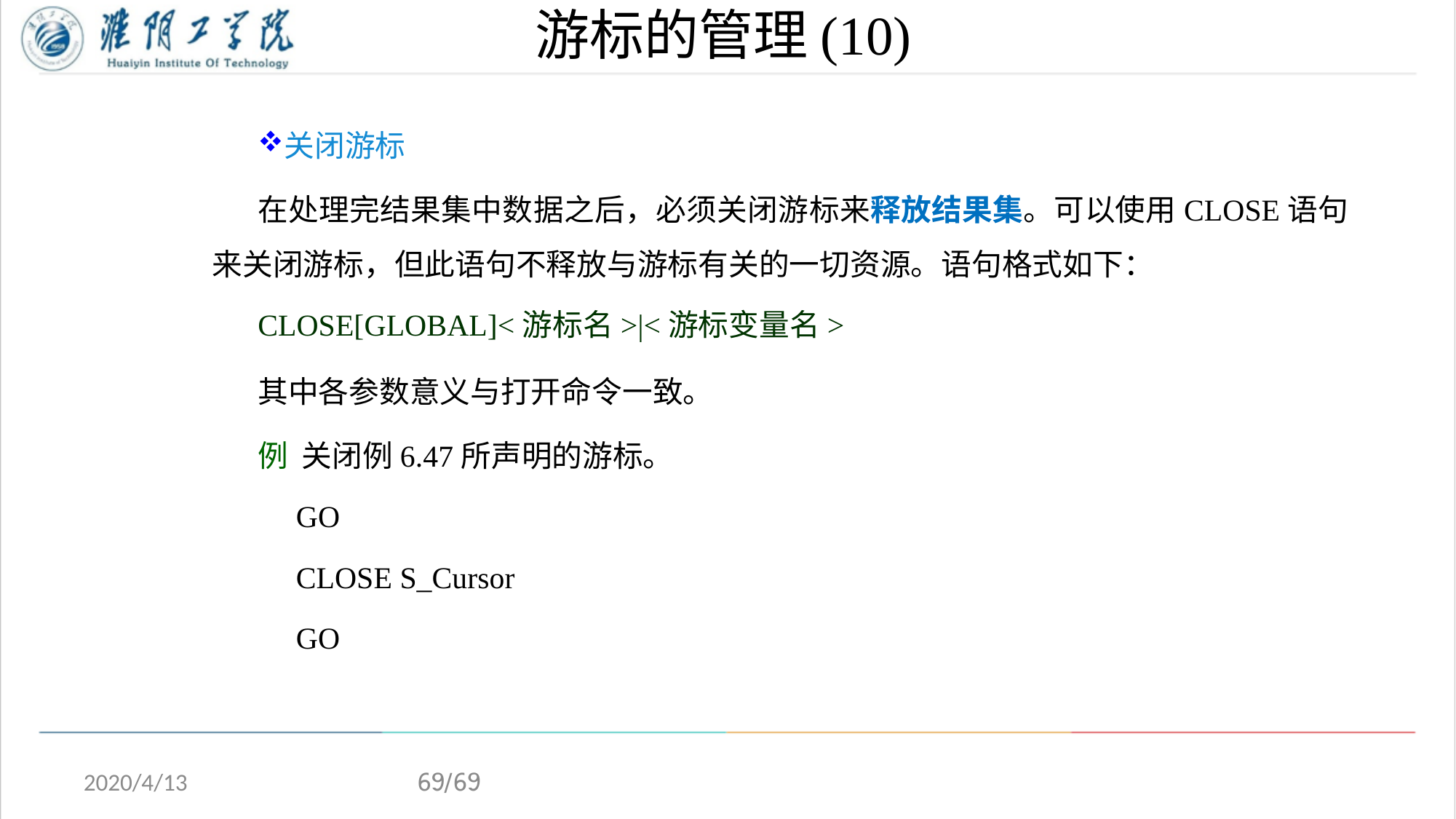

# 游标的管理(10)
关闭游标
在处理完结果集中数据之后，必须关闭游标来释放结果集。可以使用CLOSE语句来关闭游标，但此语句不释放与游标有关的一切资源。语句格式如下：
CLOSE[GLOBAL]<游标名>|<游标变量名>
其中各参数意义与打开命令一致。
例  关闭例6.47所声明的游标。
     GO
     CLOSE S_Cursor
     GO
69/69
2020/4/13